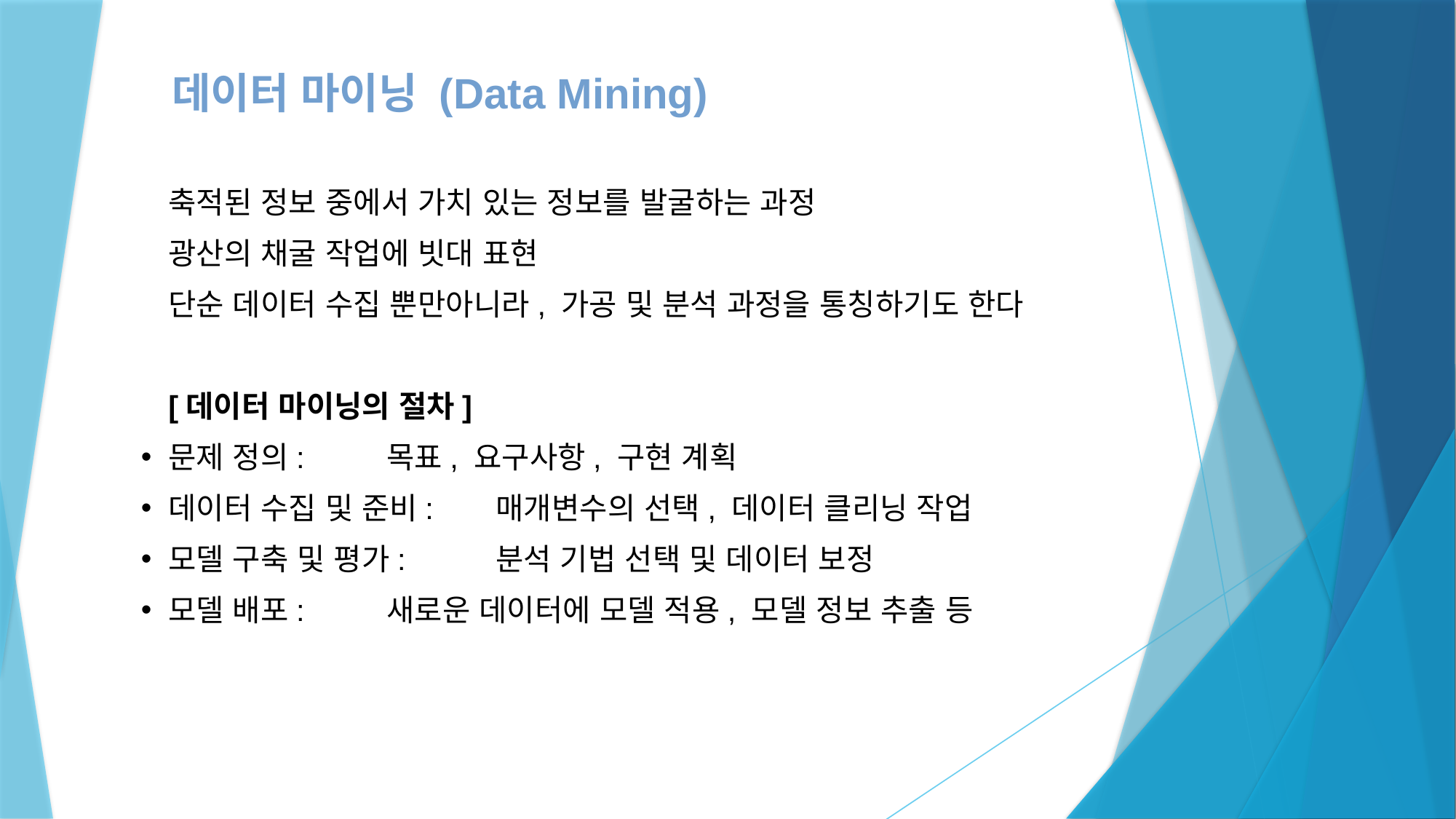

데이터 마이닝 (Data Mining)
# 축적된 정보 중에서 가치 있는 정보를 발굴하는 과정
광산의 채굴 작업에 빗대 표현
단순 데이터 수집 뿐만아니라, 가공 및 분석 과정을 통칭하기도 한다

[데이터 마이닝의 절차]
문제 정의:	목표, 요구사항, 구현 계획
데이터 수집 및 준비:	매개변수의 선택, 데이터 클리닝 작업
모델 구축 및 평가:	분석 기법 선택 및 데이터 보정
모델 배포:	새로운 데이터에 모델 적용, 모델 정보 추출 등